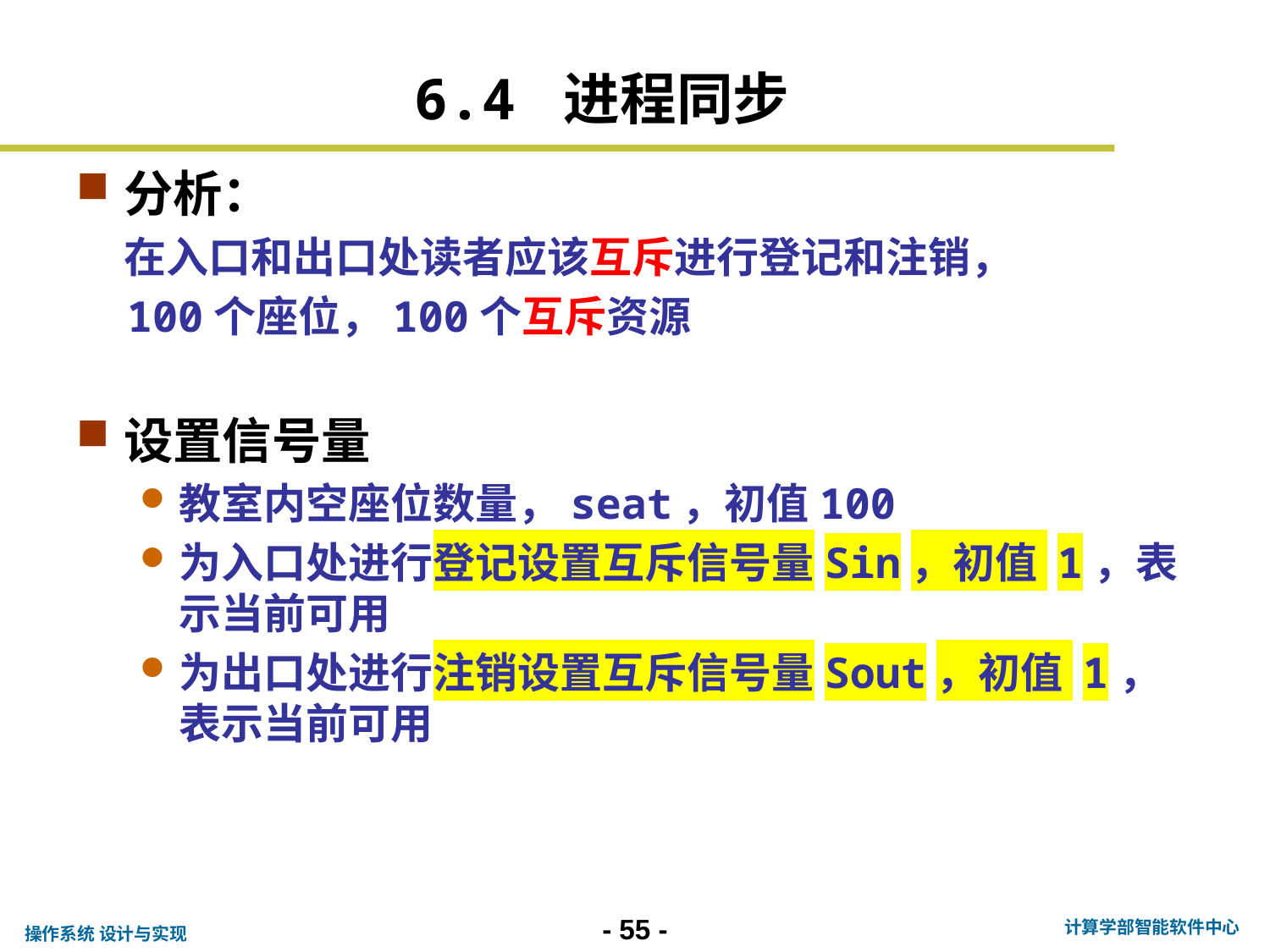

6.4 进程同步
分析：
	在入口和出口处读者应该互斥进行登记和注销，
  100个座位，100个互斥资源

设置信号量
教室内空座位数量，seat，初值100
为入口处进行登记设置互斥信号量Sin，初值 1，表示当前可用
为出口处进行注销设置互斥信号量Sout，初值 1，表示当前可用